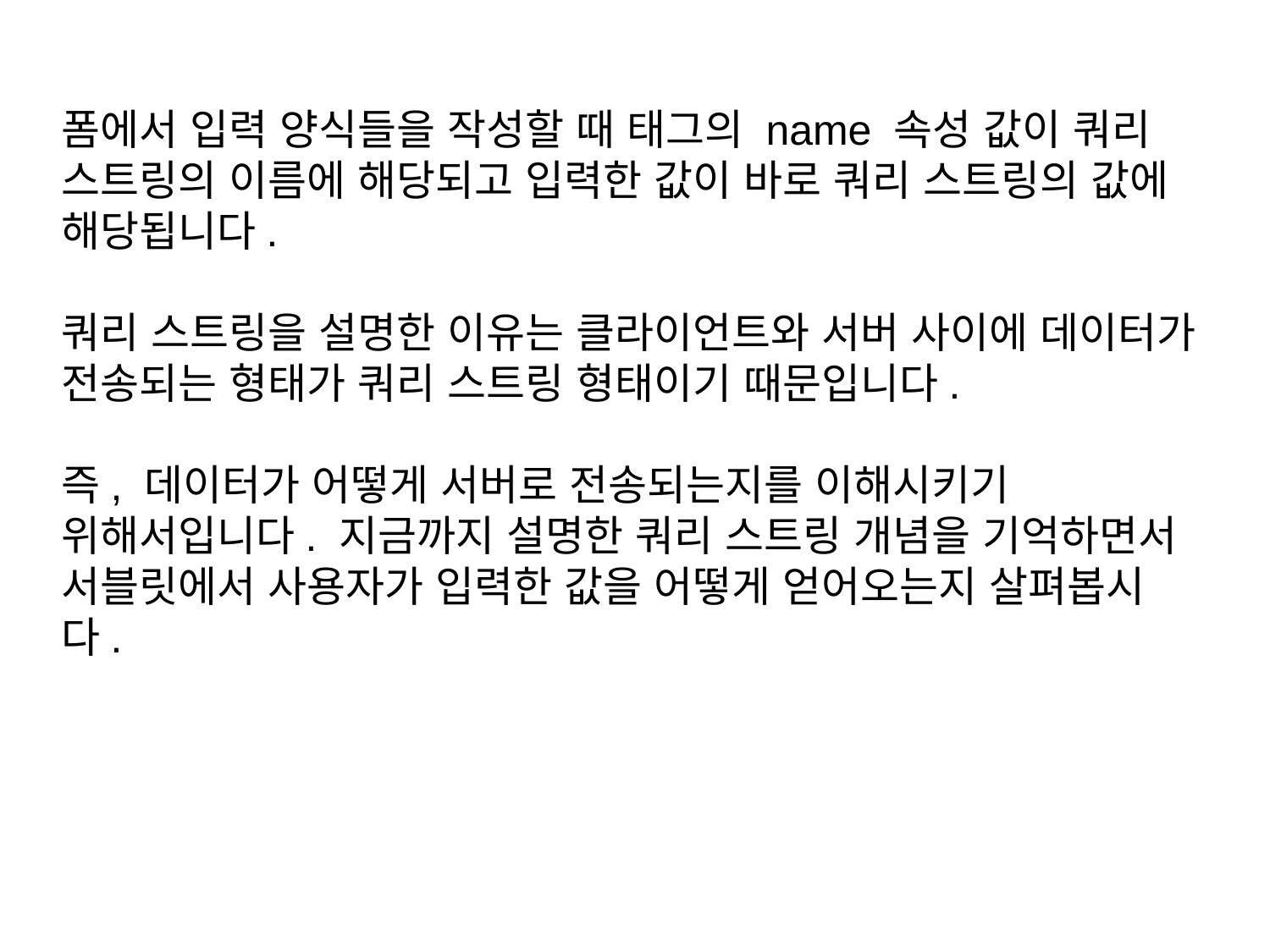

폼에서 입력 양식들을 작성할 때 태그의 name 속성 값이 쿼리 스트링의 이름에 해당되고 입력한 값이 바로 쿼리 스트링의 값에 해당됩니다.

쿼리 스트링을 설명한 이유는 클라이언트와 서버 사이에 데이터가 전송되는 형태가 쿼리 스트링 형태이기 때문입니다.

즉, 데이터가 어떻게 서버로 전송되는지를 이해시키기 위해서입니다. 지금까지 설명한 쿼리 스트링 개념을 기억하면서 서블릿에서 사용자가 입력한 값을 어떻게 얻어오는지 살펴봅시다.